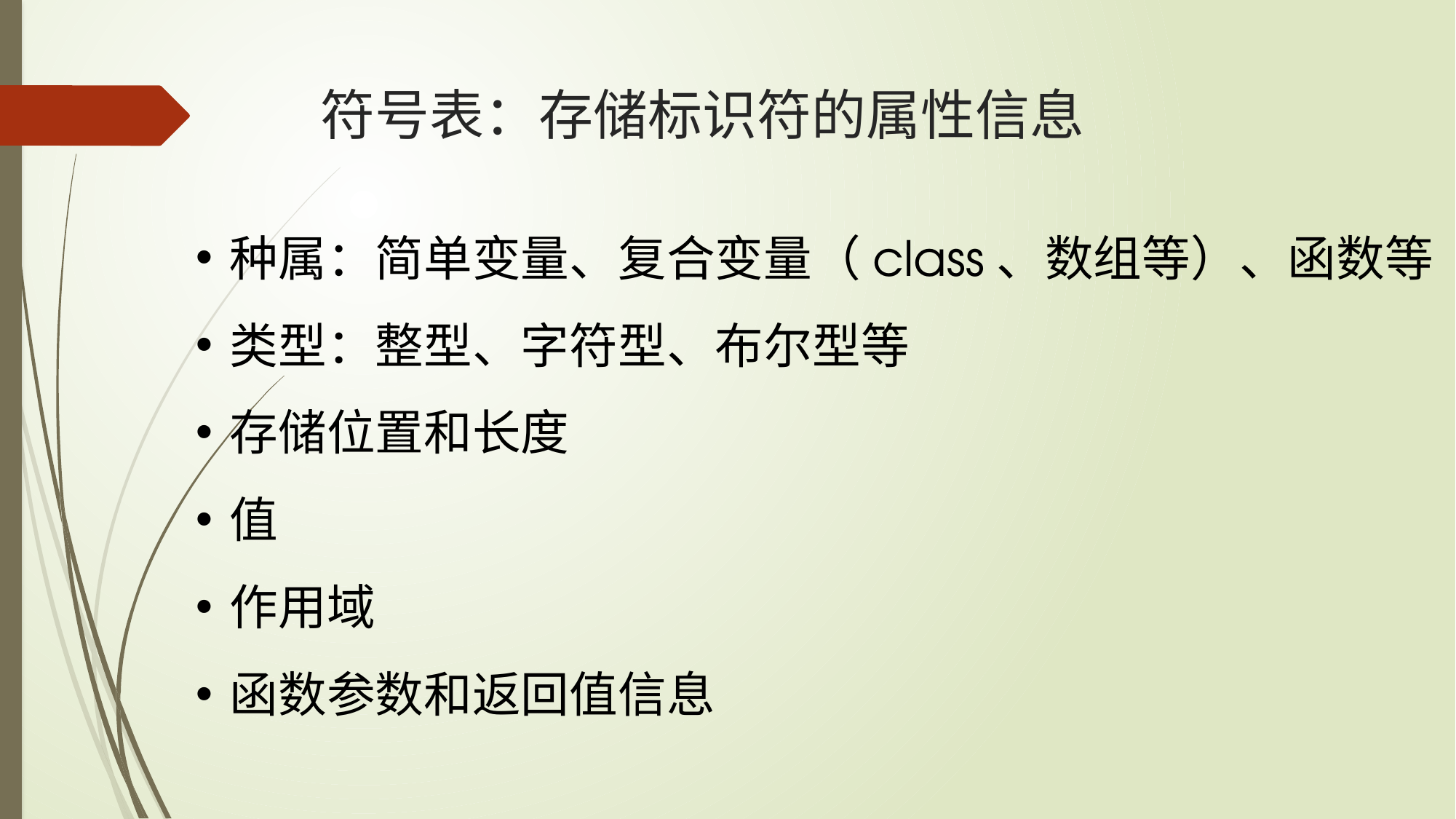

# 符号表：存储标识符的属性信息
种属：简单变量、复合变量（class、数组等）、函数等
类型：整型、字符型、布尔型等
存储位置和长度
值
作用域
函数参数和返回值信息